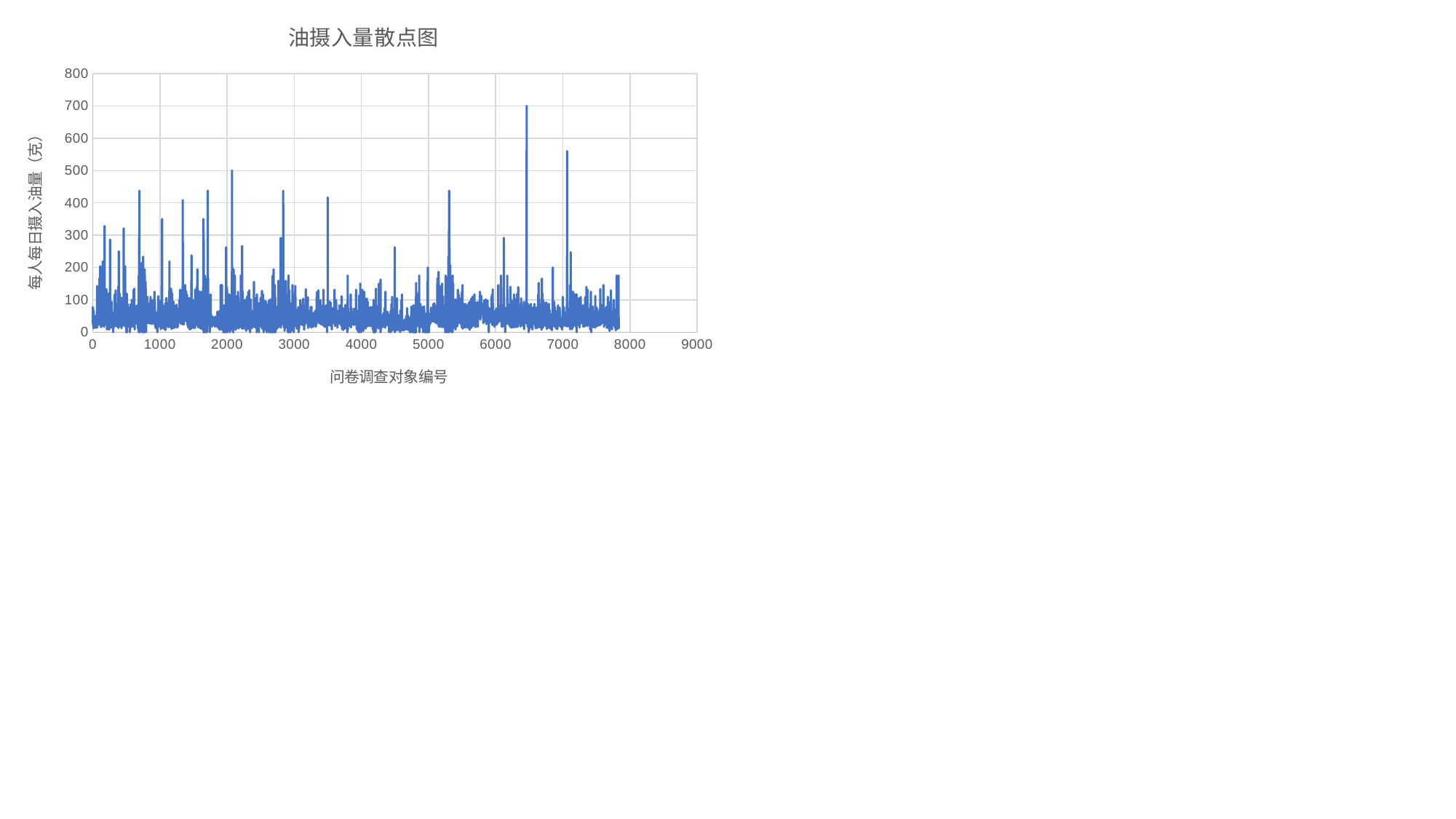

### Chart: 油摄入量散点图

| Category | 油摄入量 |
|---|---|